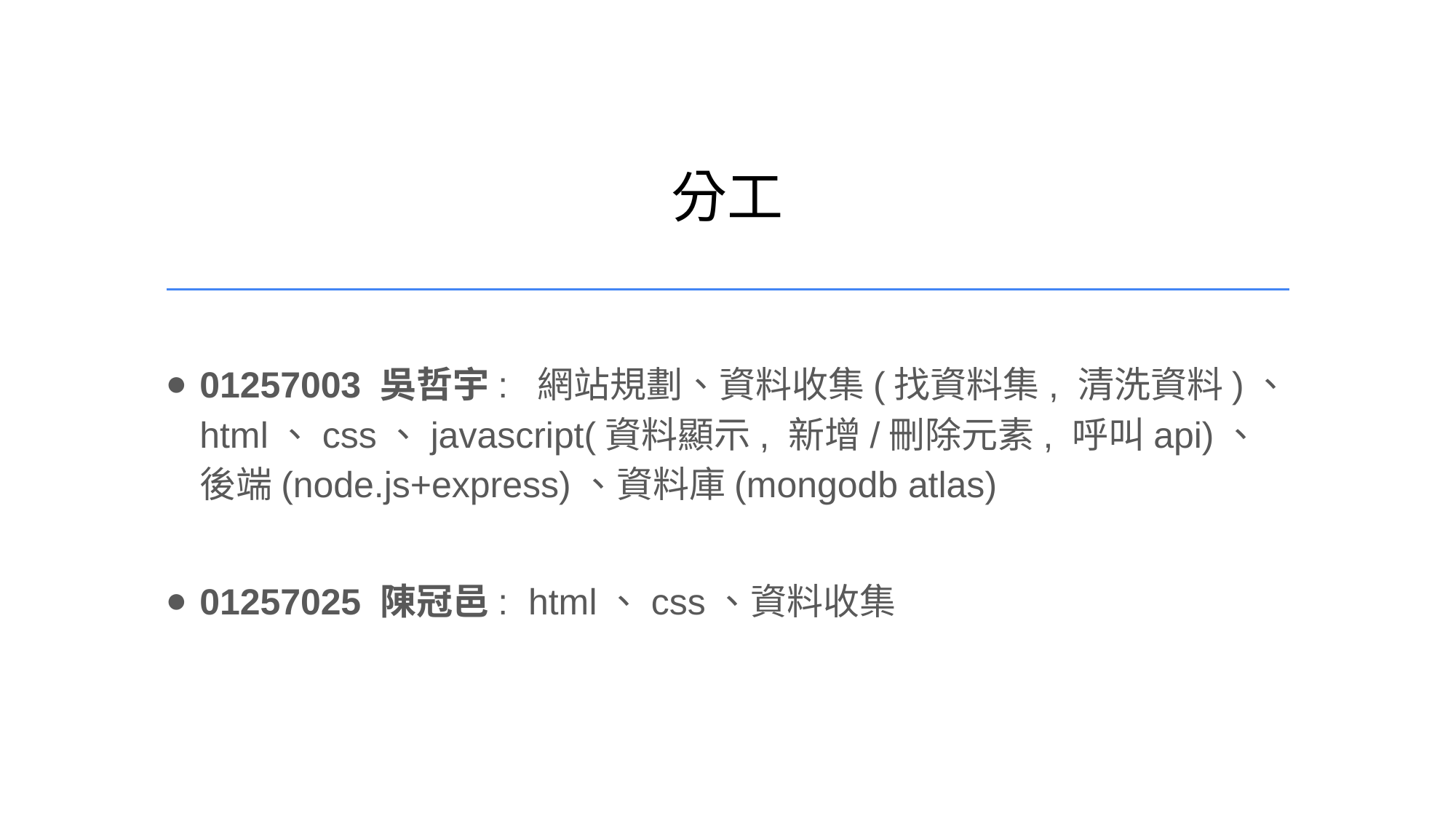

# 分工

01257003 吳哲宇:  網站規劃、資料收集(找資料集, 清洗資料)、
html、css、javascript(資料顯示, 新增/刪除元素, 呼叫api)、
後端(node.js+express)、資料庫(mongodb atlas)

01257025 陳冠邑:  html、css、資料收集